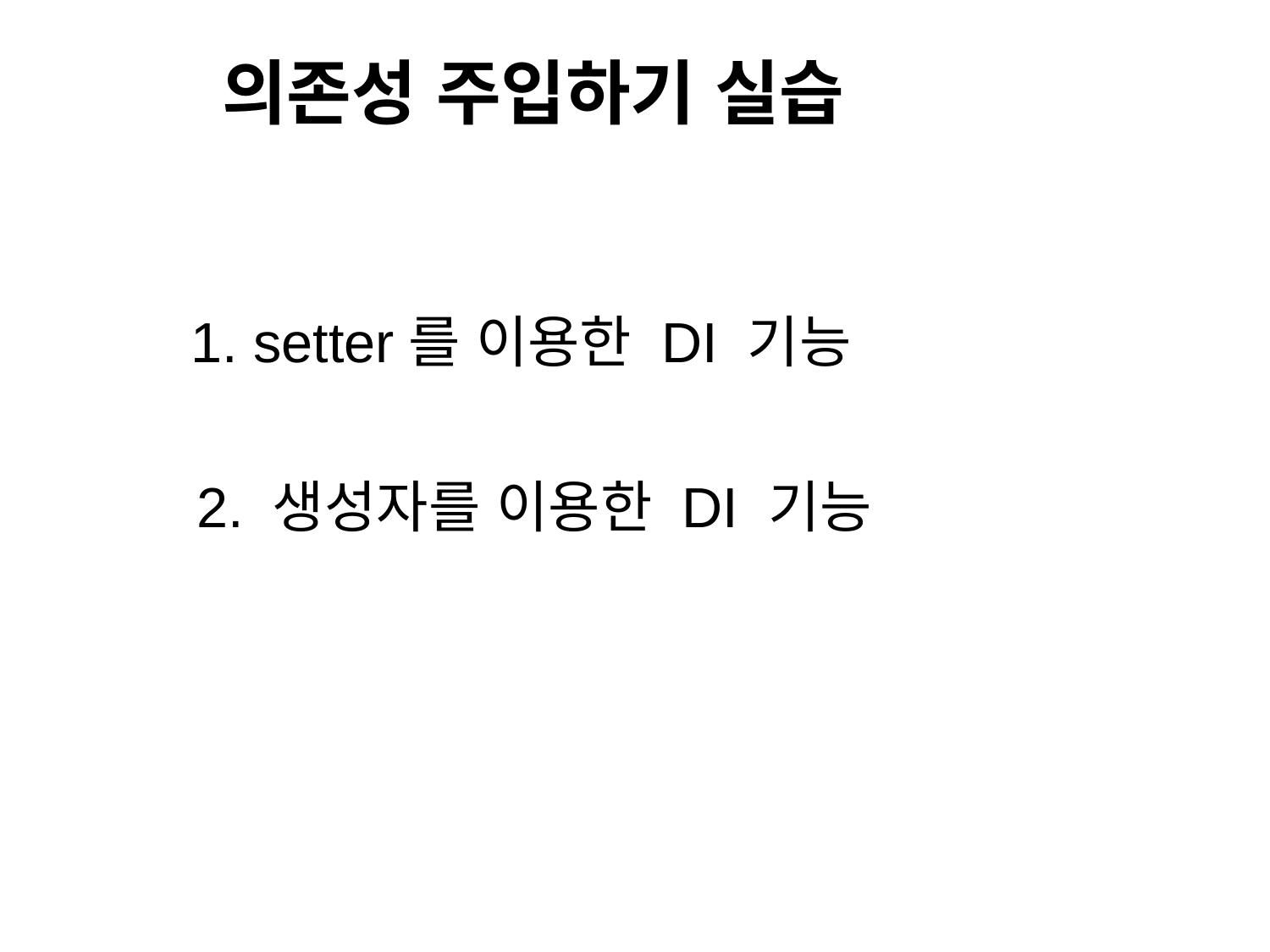

의존성 주입하기 실습
1. setter를 이용한 DI 기능
2. 생성자를 이용한 DI 기능